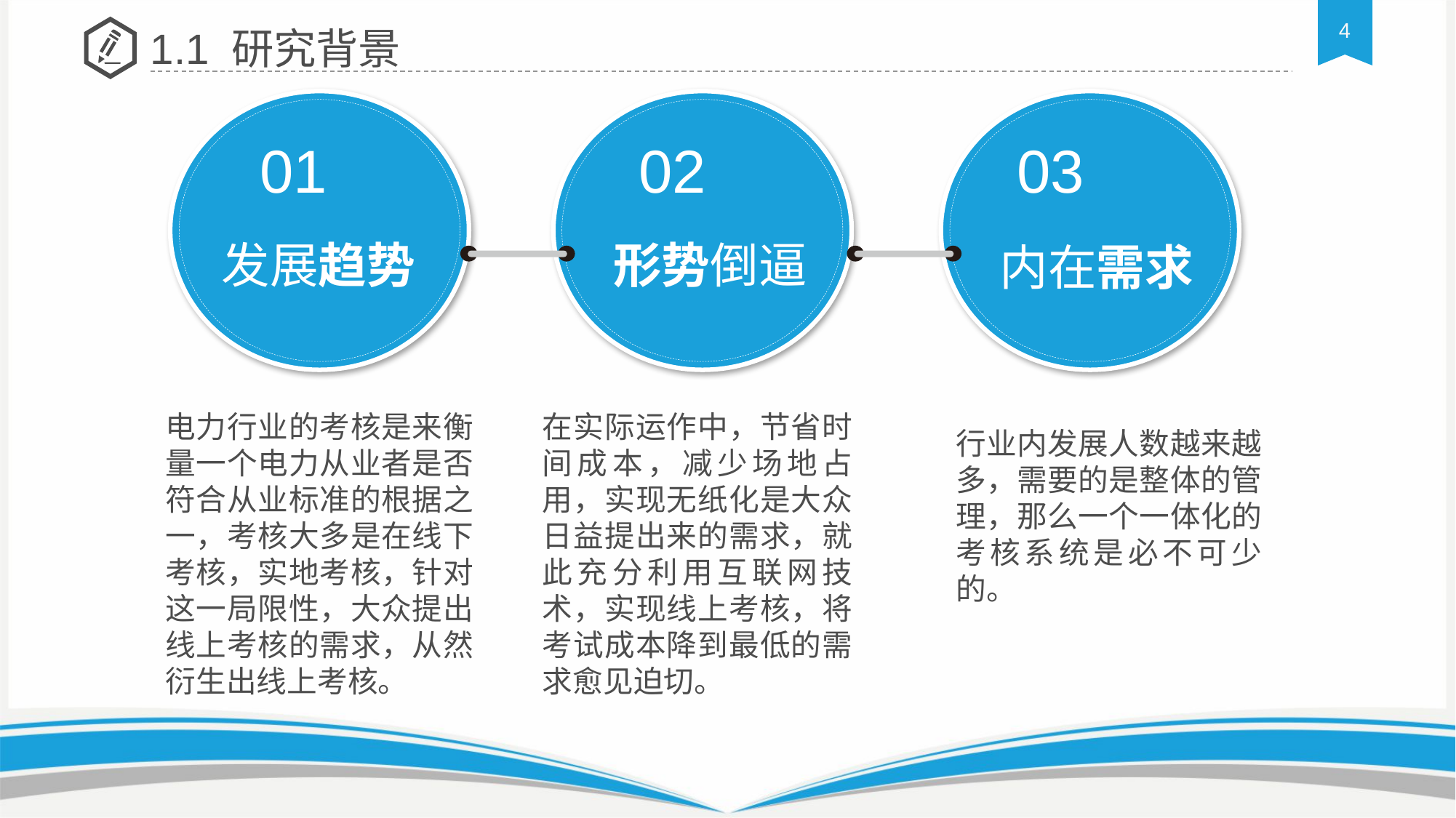

1.1 研究背景

01
02
03
发展趋势
形势倒逼
内在需求

电力行业的考核是来衡量一个电力从业者是否符合从业标准的根据之一，考核大多是在线下考核，实地考核，针对这一局限性，大众提出线上考核的需求，从然衍生出线上考核。
在实际运作中，节省时间成本，减少场地占用，实现无纸化是大众日益提出来的需求，就此充分利用互联网技术，实现线上考核，将考试成本降到最低的需求愈见迫切。
行业内发展人数越来越多，需要的是整体的管理，那么一个一体化的考核系统是必不可少的。